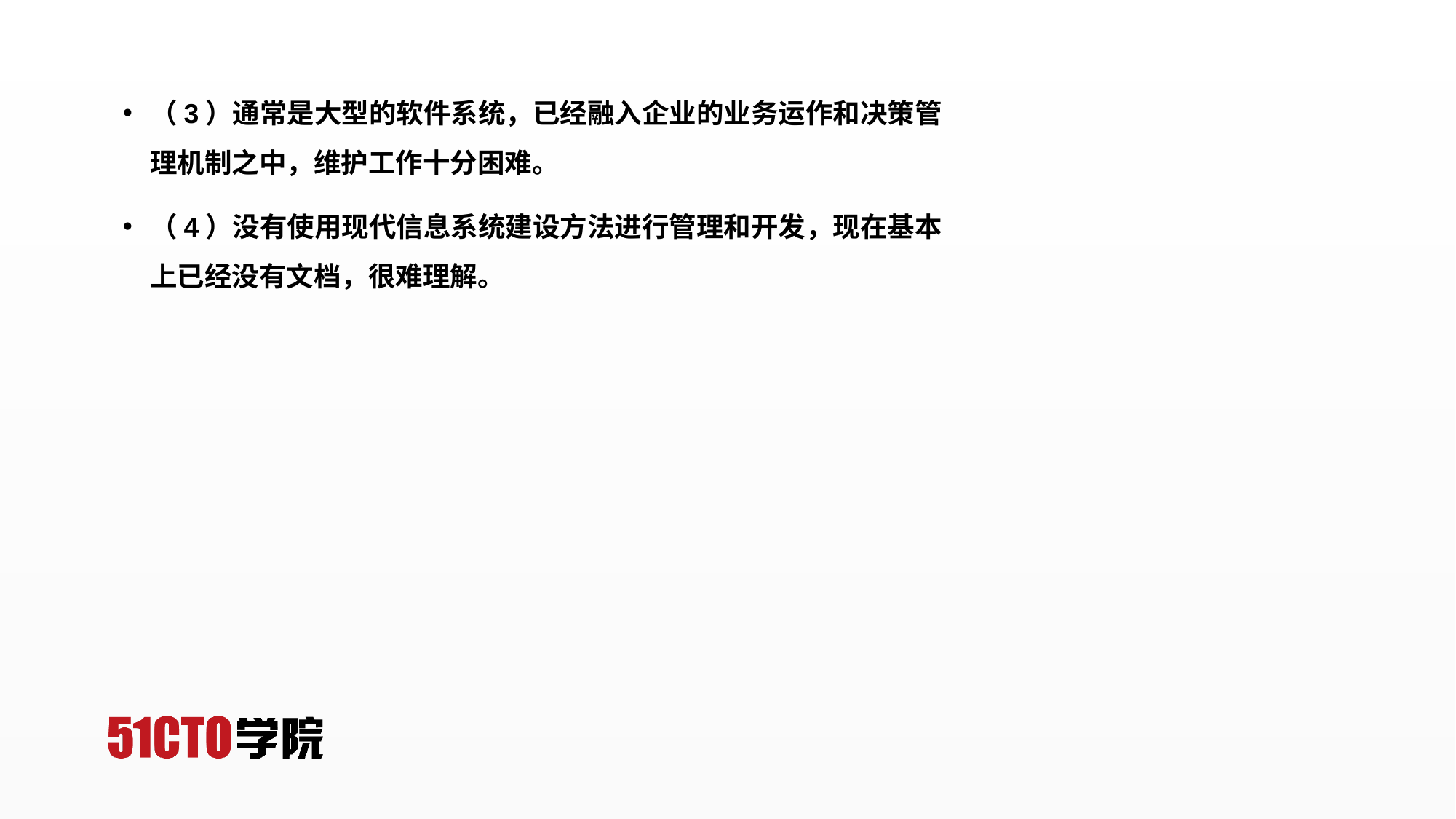

（3）通常是大型的软件系统，已经融入企业的业务运作和决策管理机制之中，维护工作十分困难。
（4）没有使用现代信息系统建设方法进行管理和开发，现在基本上已经没有文档，很难理解。